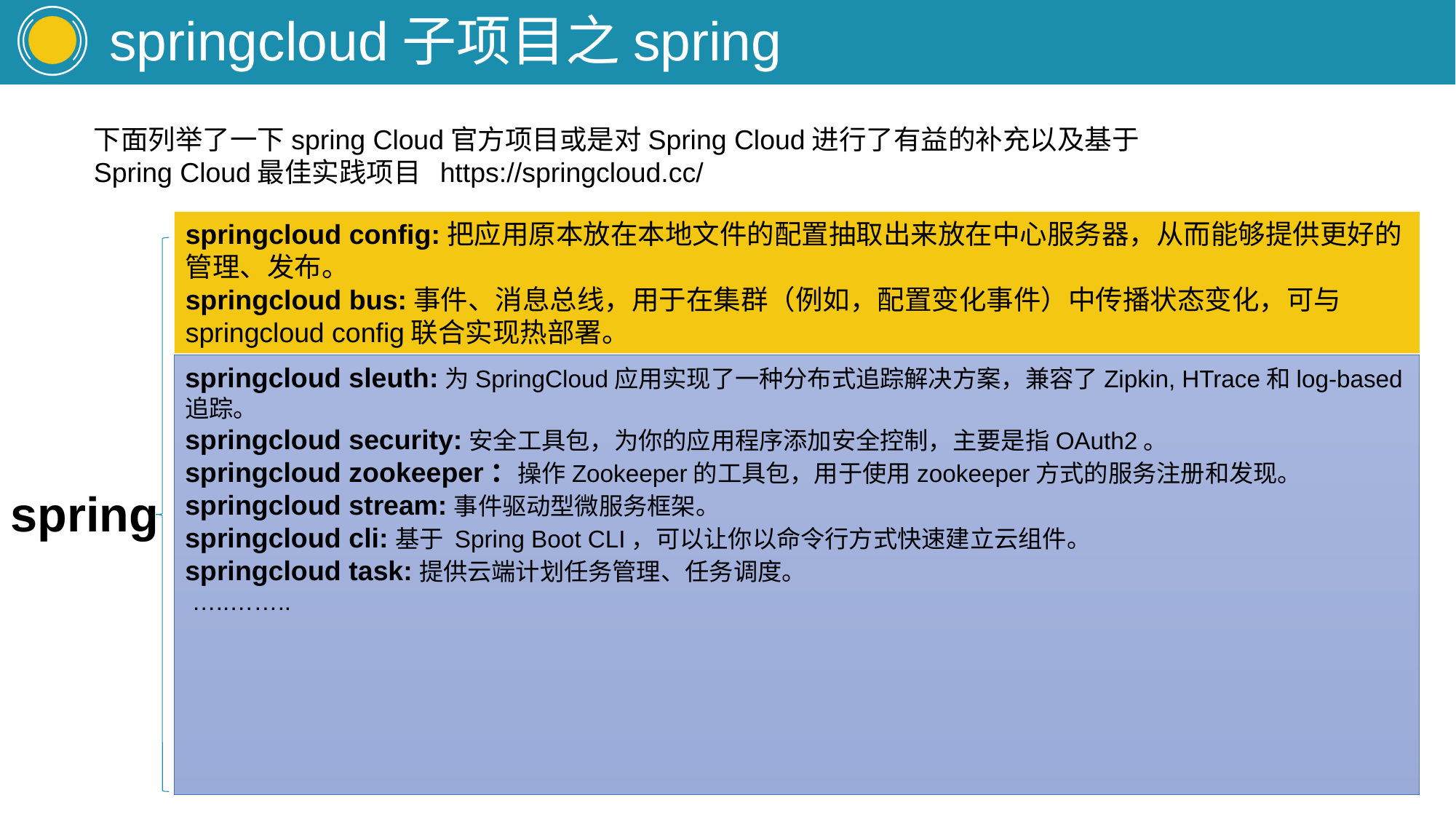

# springcloud子项目之spring
下面列举了一下spring Cloud官方项目或是对Spring Cloud进行了有益的补充以及基于Spring Cloud最佳实践项目  https://springcloud.cc/
springcloud config:把应用原本放在本地文件的配置抽取出来放在中心服务器，从而能够提供更好的管理、发布。
springcloud bus:事件、消息总线，用于在集群（例如，配置变化事件）中传播状态变化，可与springcloud config联合实现热部署。

springcloud sleuth:为SpringCloud应用实现了一种分布式追踪解决方案，兼容了Zipkin, HTrace和log-based追踪。
springcloud security:安全工具包，为你的应用程序添加安全控制，主要是指OAuth2。
springcloud zookeeper：操作Zookeeper的工具包，用于使用zookeeper方式的服务注册和发现。
springcloud stream:事件驱动型微服务框架。
springcloud cli:基于 Spring Boot CLI，可以让你以命令行方式快速建立云组件。
springcloud task:提供云端计划任务管理、任务调度。
 …..……..

spring